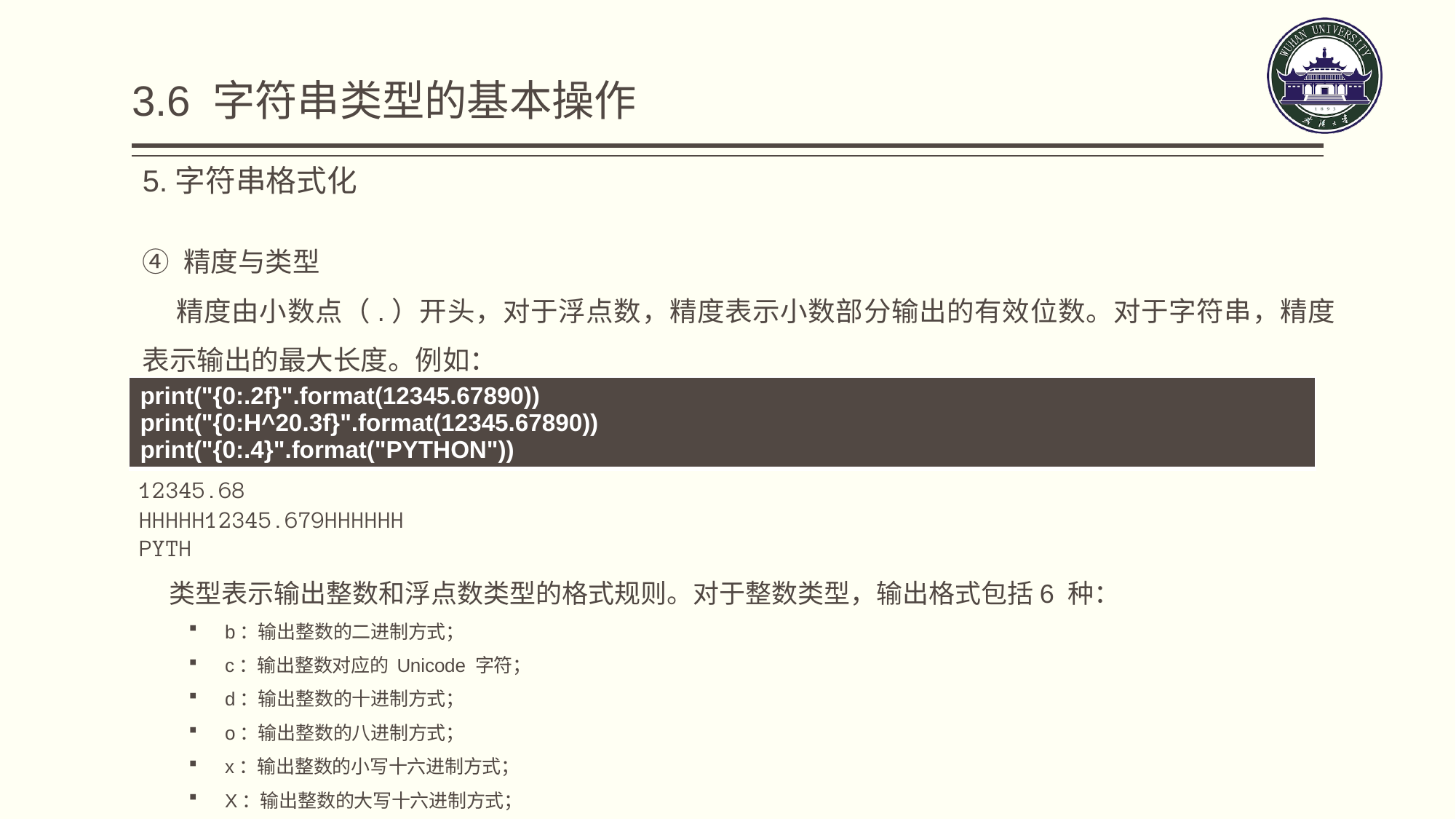

3.6 字符串类型的基本操作
5.字符串格式化
精度与类型
    精度由小数点（.）开头，对于浮点数，精度表示小数部分输出的有效位数。对于字符串，精度表示输出的最大长度。例如：

| print("{0:.2f}".format(12345.67890)) print("{0:H^20.3f}".format(12345.67890)) print("{0:.4}".format("PYTHON")) |
| --- |
12345.68
HHHHH12345.679HHHHHH
PYTH
    类型表示输出整数和浮点数类型的格式规则。对于整数类型，输出格式包括6 种：
b：输出整数的二进制方式；
c：输出整数对应的 Unicode 字符；
d：输出整数的十进制方式；
o：输出整数的八进制方式；
x：输出整数的小写十六进制方式；
X：输出整数的大写十六进制方式；